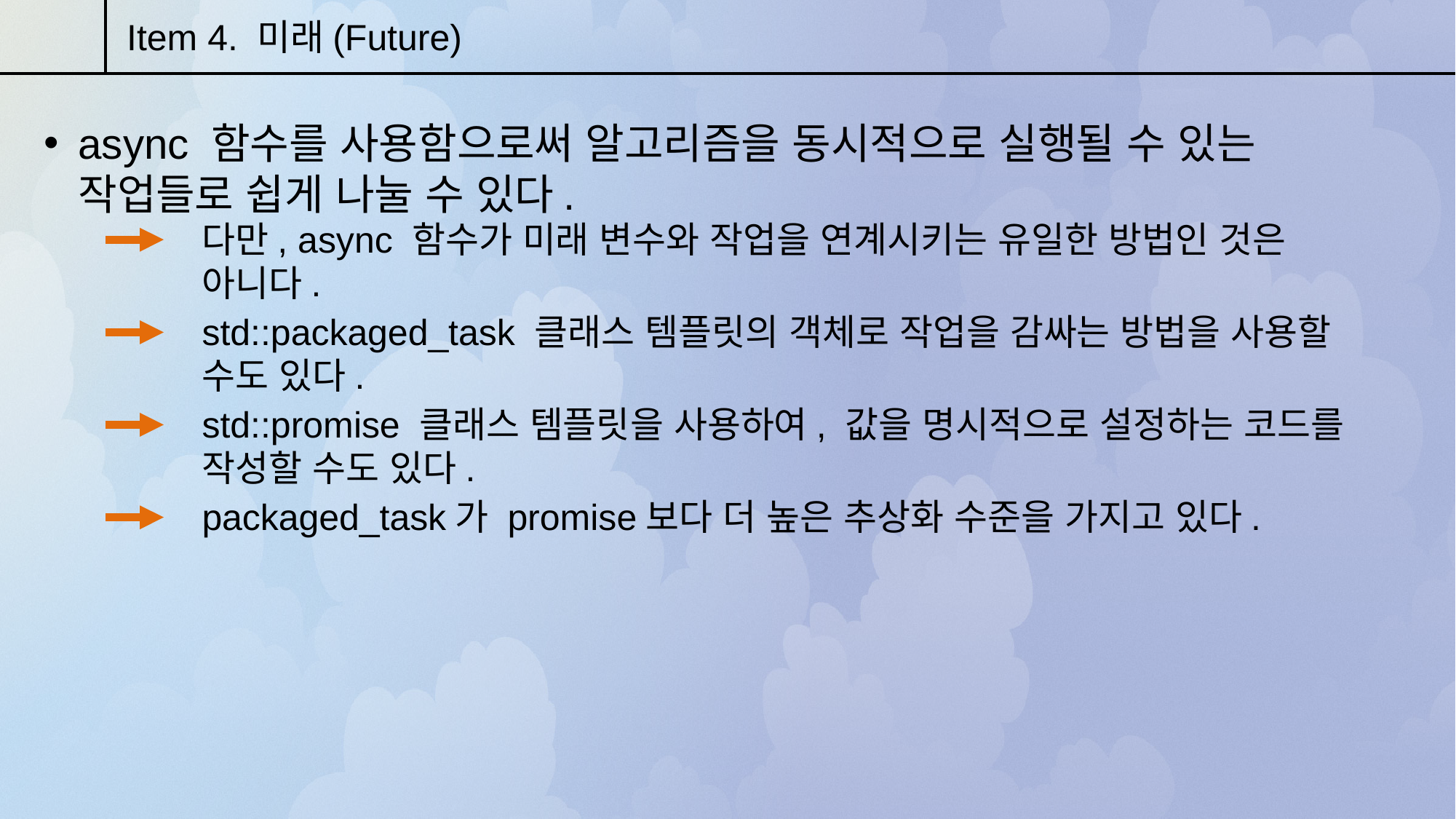

Item 4. 미래(Future)
async 함수를 사용함으로써 알고리즘을 동시적으로 실행될 수 있는 작업들로 쉽게 나눌 수 있다.
다만, async 함수가 미래 변수와 작업을 연계시키는 유일한 방법인 것은 아니다.
std::packaged_task 클래스 템플릿의 객체로 작업을 감싸는 방법을 사용할 수도 있다.
std::promise 클래스 템플릿을 사용하여, 값을 명시적으로 설정하는 코드를 작성할 수도 있다.
packaged_task가 promise보다 더 높은 추상화 수준을 가지고 있다.